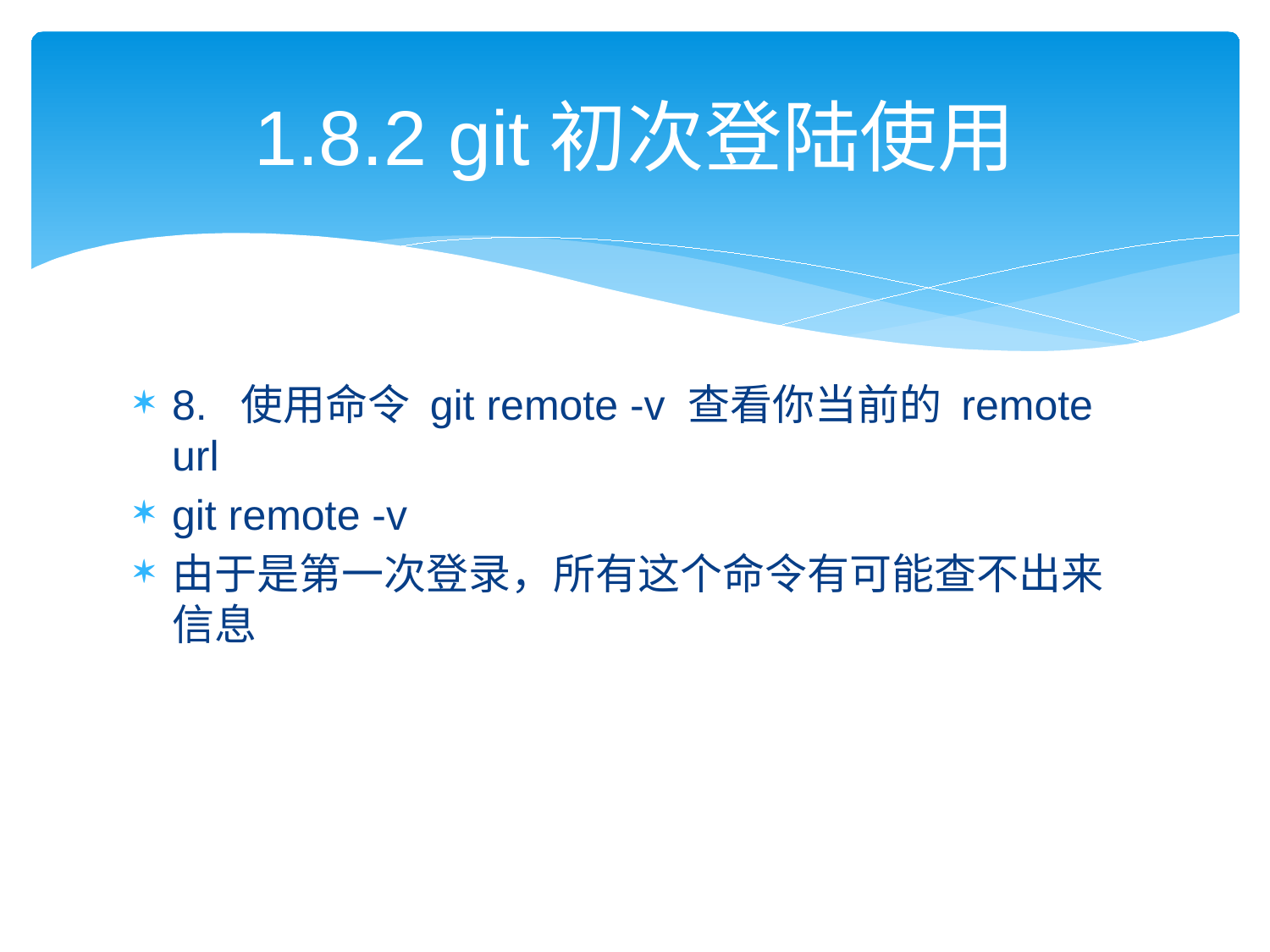

# 1.8.2 git初次登陆使用
8.  使用命令 git remote -v 查看你当前的 remote url
git remote -v
由于是第一次登录，所有这个命令有可能查不出来信息